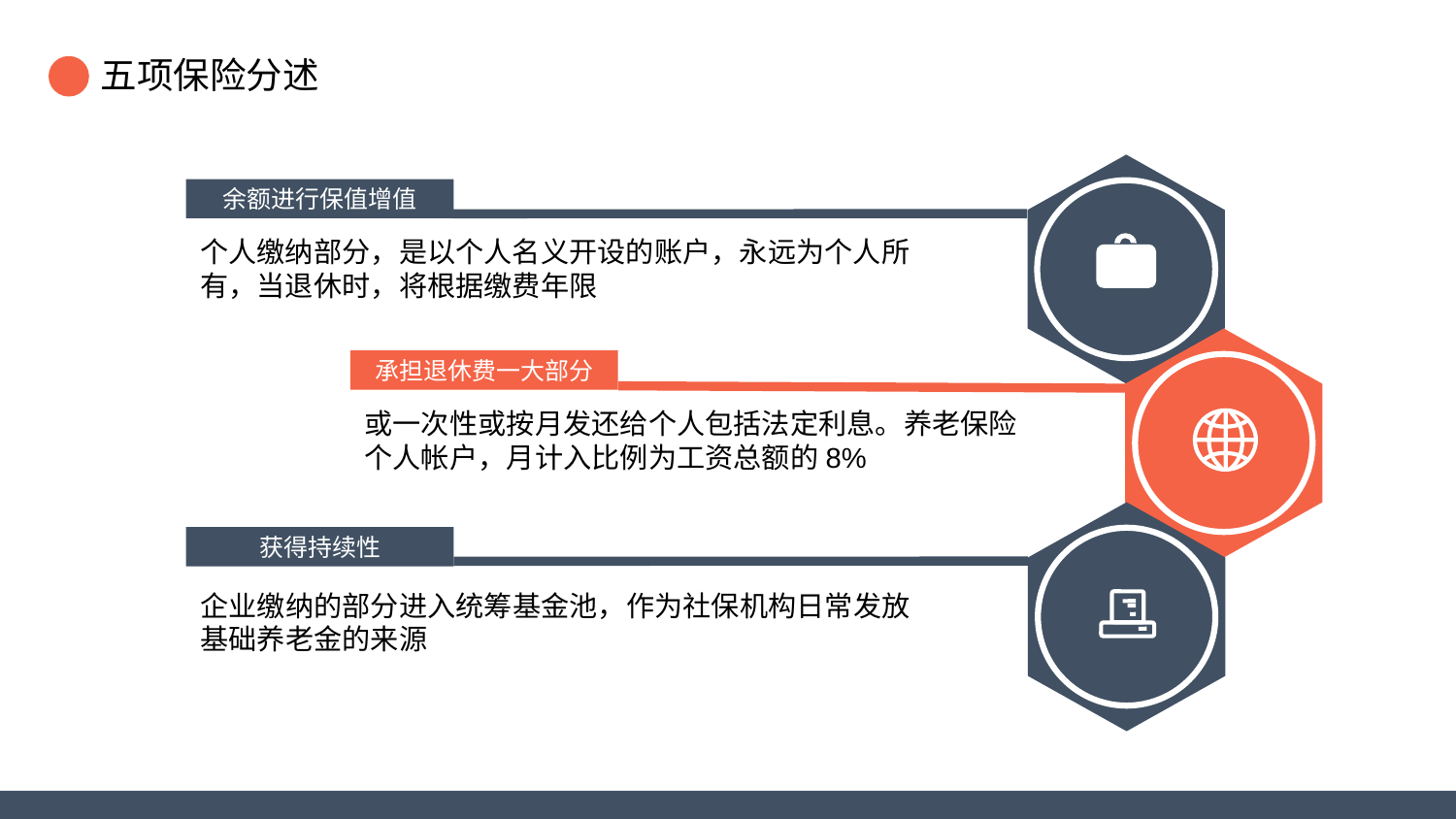

余额进行保值增值
个人缴纳部分，是以个人名义开设的账户，永远为个人所有，当退休时，将根据缴费年限

承担退休费一大部分
或一次性或按月发还给个人包括法定利息。养老保险个人帐户，月计入比例为工资总额的8%

获得持续性
企业缴纳的部分进入统筹基金池，作为社保机构日常发放基础养老金的来源